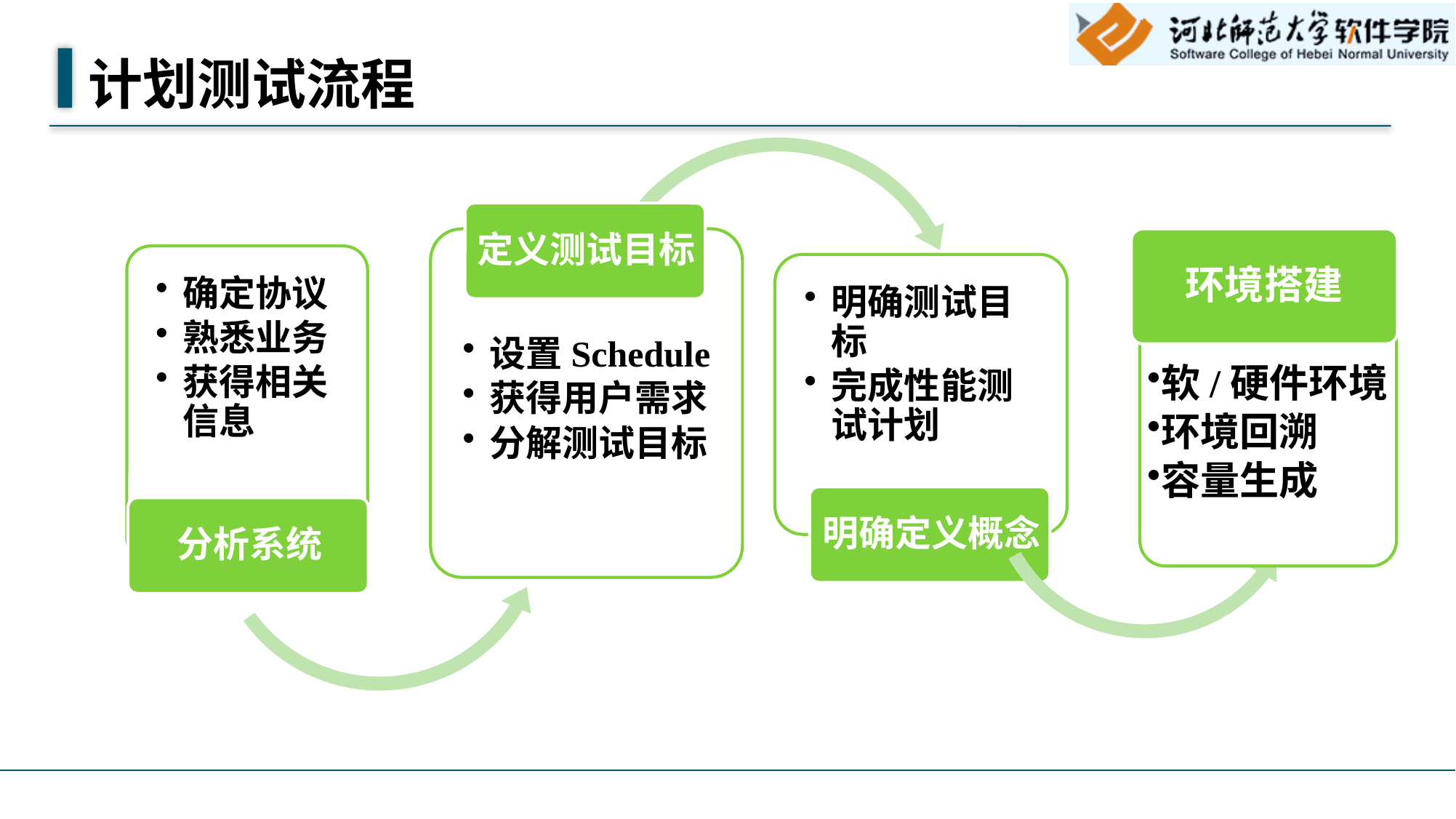

# 计划测试流程
确定协议
熟悉业务
获得相关信息
分析系统
设置Schedule
获得用户需求
分解测试目标
定义测试目标
明确测试目标
完成性能测试计划
明确定义概念

环境搭建

软/硬件环境
环境回溯
容量生成